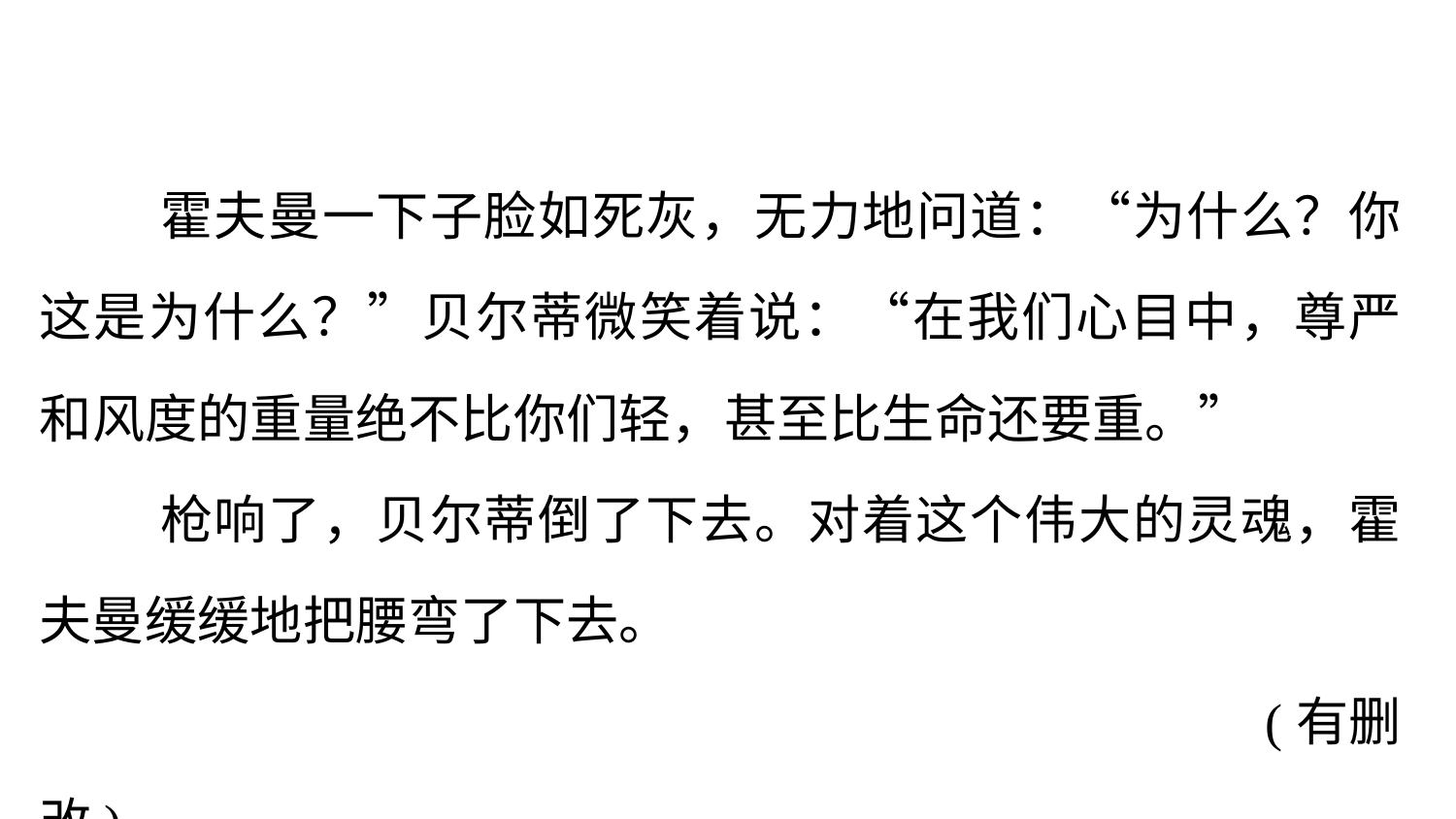

霍夫曼一下子脸如死灰，无力地问道：“为什么？你这是为什么？”贝尔蒂微笑着说：“在我们心目中，尊严和风度的重量绝不比你们轻，甚至比生命还要重。”
        枪响了，贝尔蒂倒了下去。对着这个伟大的灵魂，霍夫曼缓缓地把腰弯了下去。
                                                                                          (有删改)